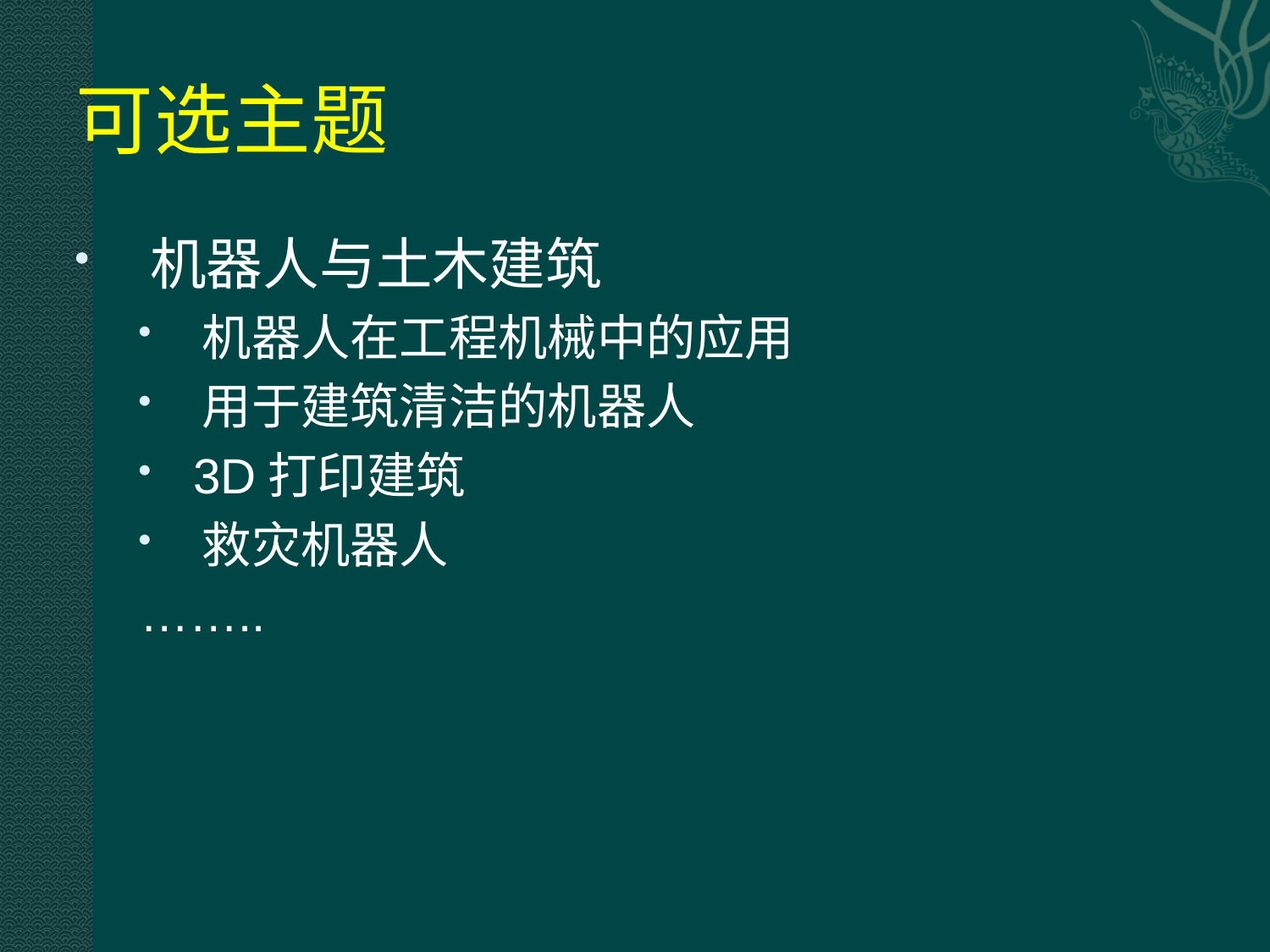

# 可选主题
 机器人与土木建筑
 机器人在工程机械中的应用
 用于建筑清洁的机器人
 3D打印建筑
 救灾机器人
……..